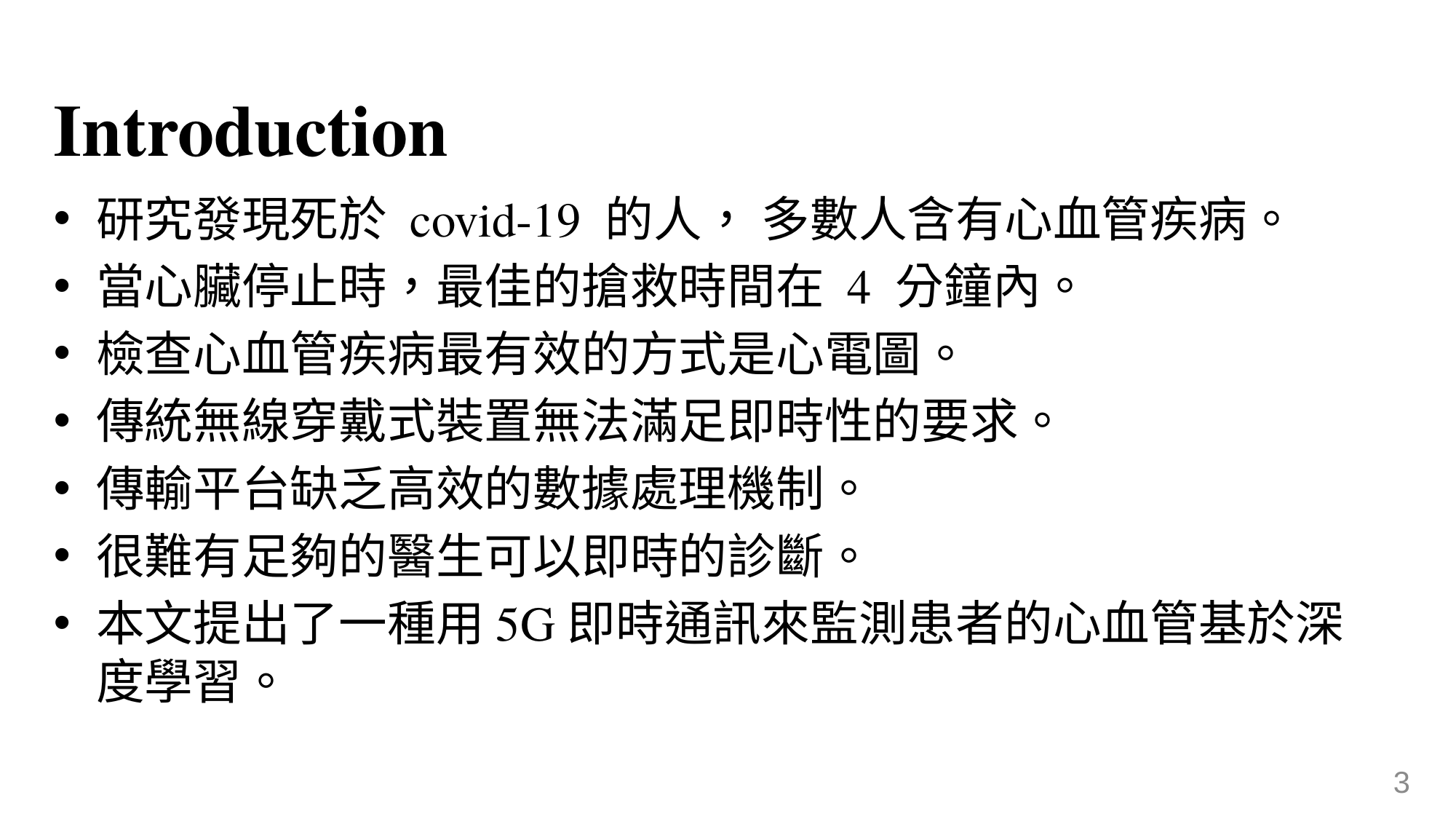

# Introduction
研究發現死於 covid-19 的人， 多數人含有心血管疾病。
當心臟停止時，最佳的搶救時間在 4 分鐘內。
檢查心血管疾病最有效的方式是心電圖。
傳統無線穿戴式裝置無法滿足即時性的要求。
傳輸平台缺乏高效的數據處理機制。
很難有足夠的醫生可以即時的診斷。
本文提出了一種用5G即時通訊來監測患者的心血管基於深度學習。

3